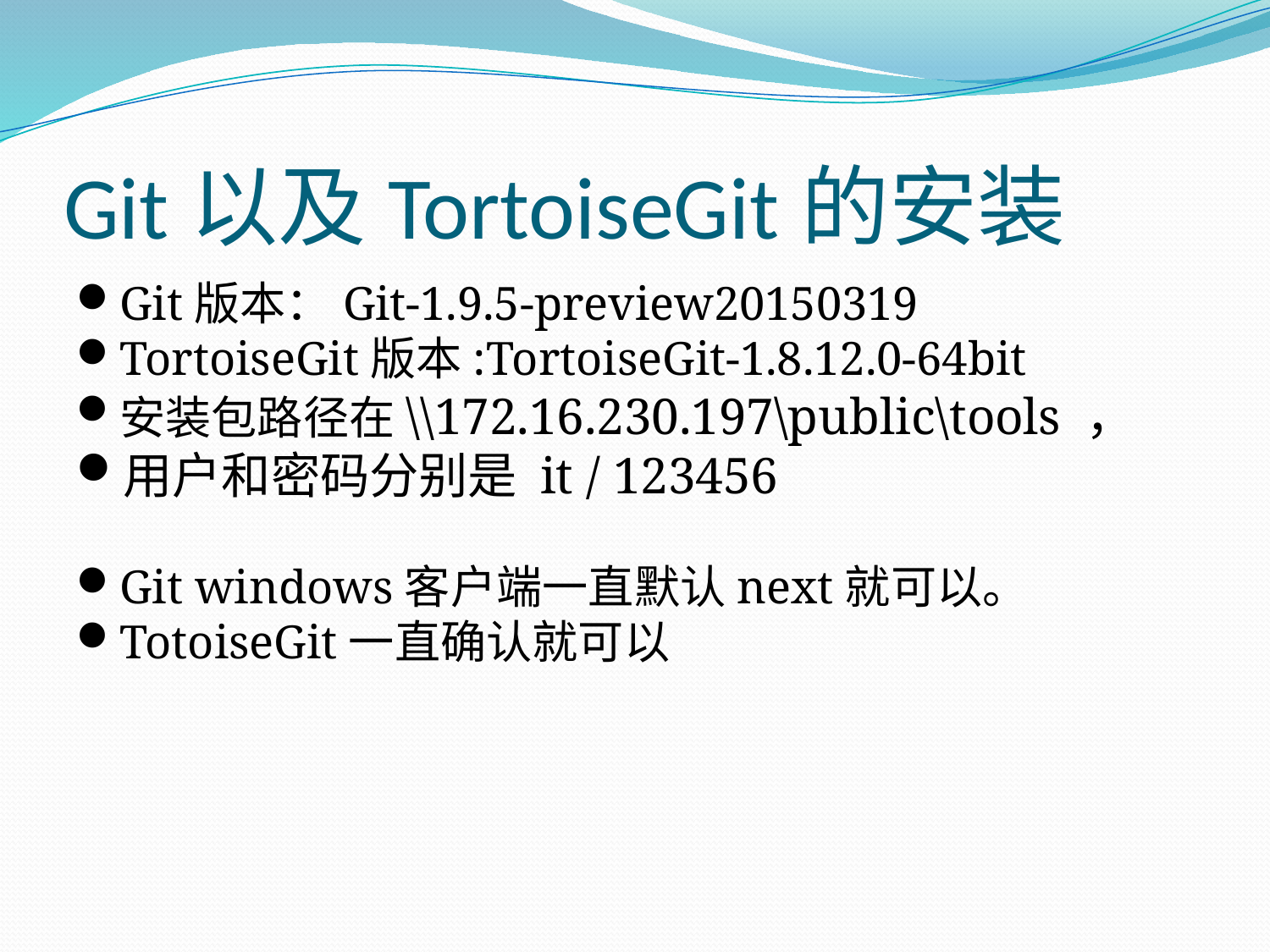

Git以及TortoiseGit的安装
Git版本：Git-1.9.5-preview20150319
TortoiseGit版本:TortoiseGit-1.8.12.0-64bit
安装包路径在\\172.16.230.197\public\tools ，
用户和密码分别是 it / 123456

Git windows客户端一直默认next就可以。
TotoiseGit一直确认就可以